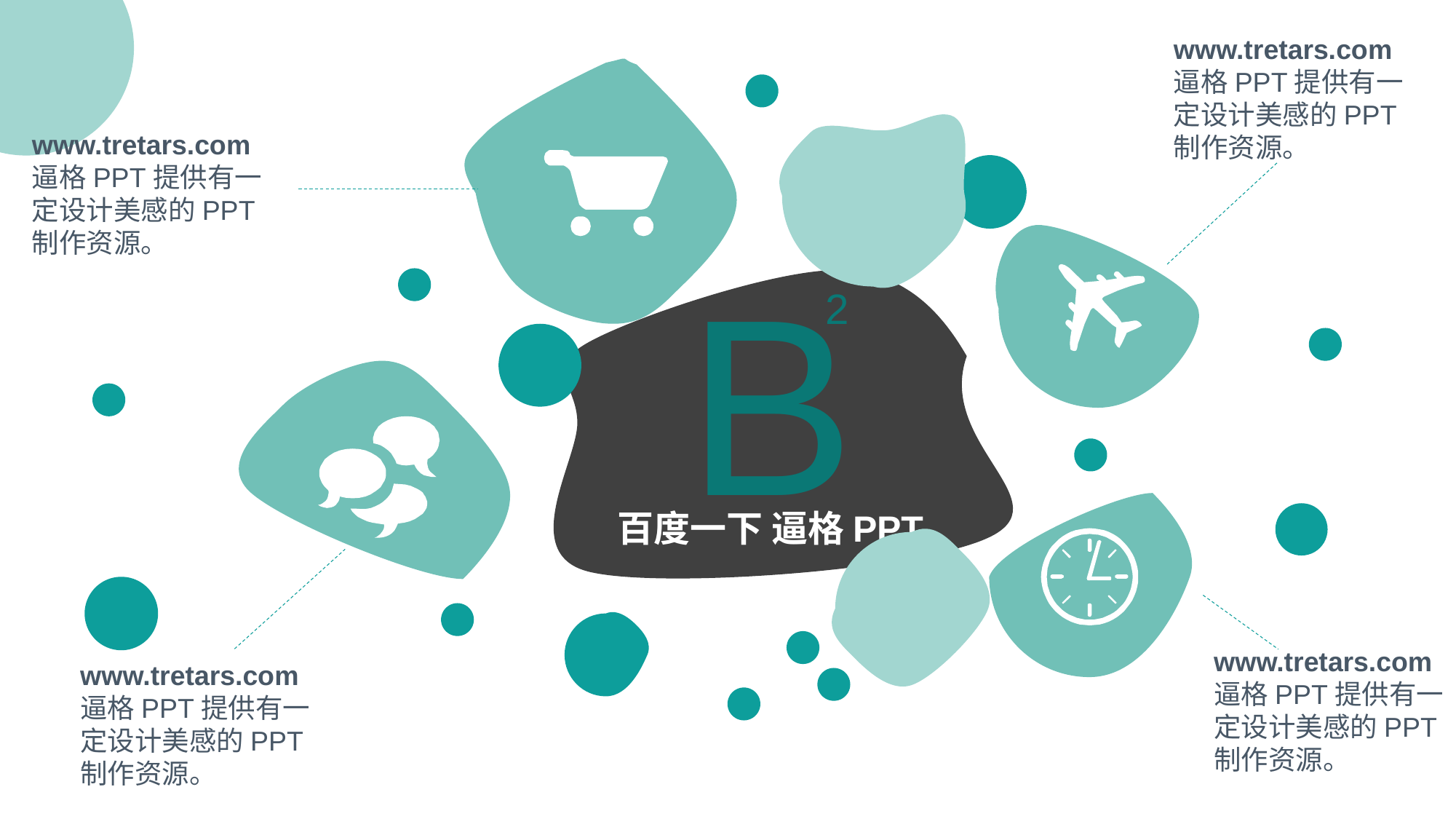

www.tretars.com
逼格PPT提供有一定设计美感的PPT制作资源。

www.tretars.com
逼格PPT提供有一定设计美感的PPT制作资源。

B

2

百度一下 逼格PPT

www.tretars.com
逼格PPT提供有一定设计美感的PPT制作资源。
www.tretars.com
逼格PPT提供有一定设计美感的PPT制作资源。